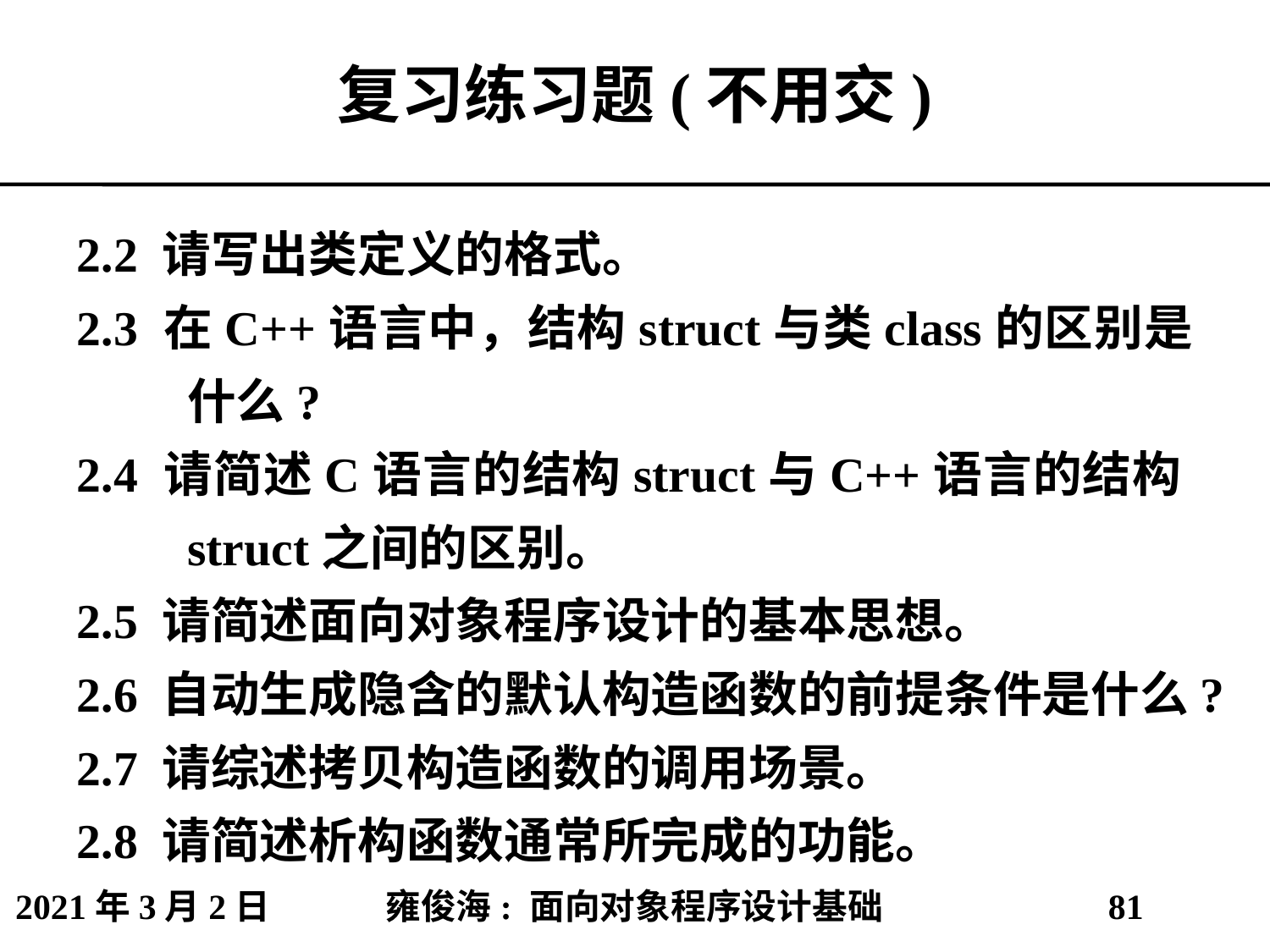

# 复习练习题(不用交)

2.2 请写出类定义的格式。
2.3 在C++语言中，结构struct与类class的区别是什么?
2.4 请简述C语言的结构struct与C++语言的结构struct之间的区别。
2.5 请简述面向对象程序设计的基本思想。
2.6 自动生成隐含的默认构造函数的前提条件是什么?
2.7 请综述拷贝构造函数的调用场景。
2.8 请简述析构函数通常所完成的功能。
2021年3月2日
雍俊海: 面向对象程序设计基础
81